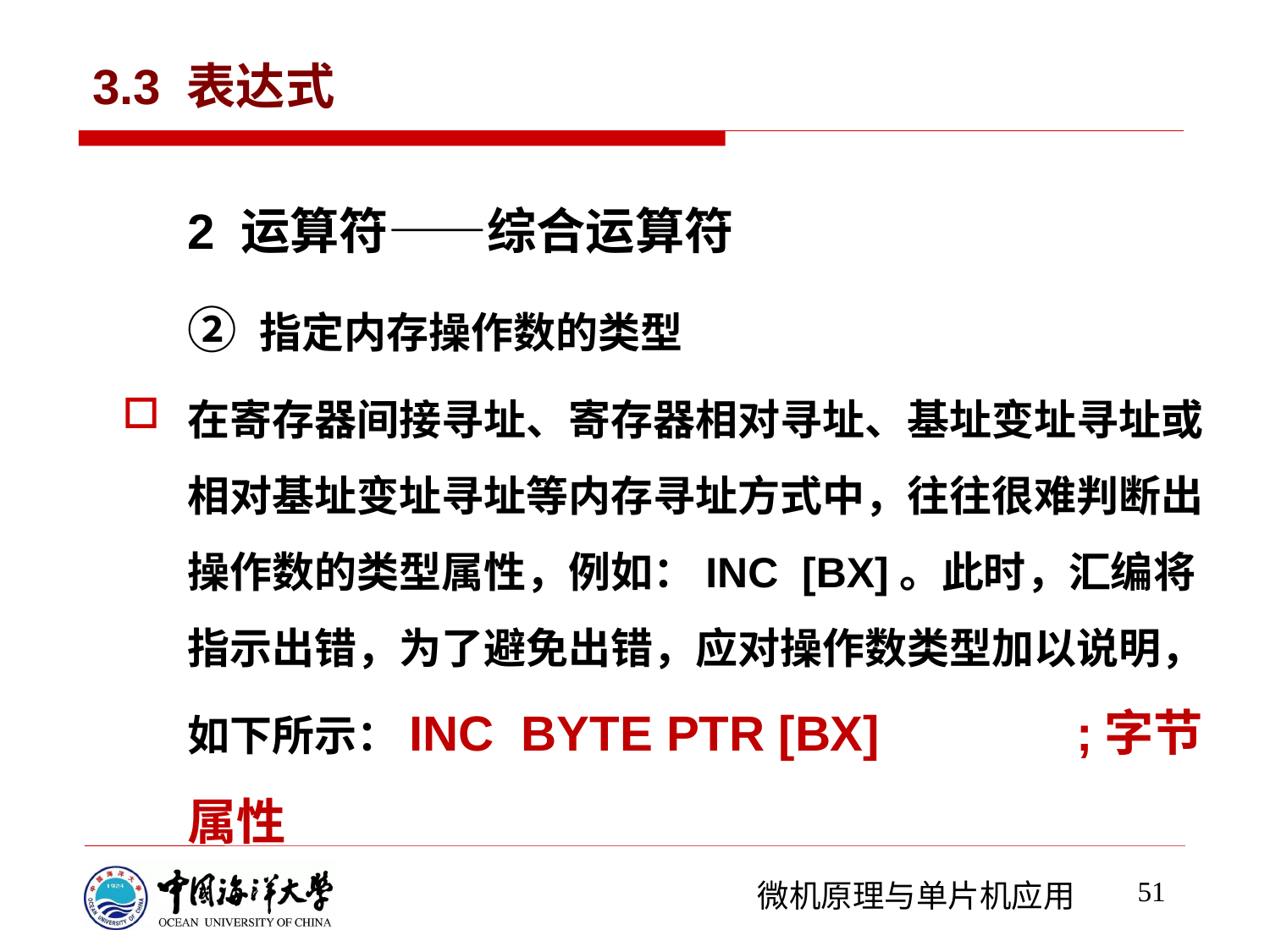

# 3.3 表达式
2 运算符——综合运算符
② 指定内存操作数的类型
在寄存器间接寻址、寄存器相对寻址、基址变址寻址或相对基址变址寻址等内存寻址方式中，往往很难判断出操作数的类型属性，例如：INC  [BX]。此时，汇编将指示出错，为了避免出错，应对操作数类型加以说明，如下所示：INC  BYTE PTR [BX]          	;字节属性
51